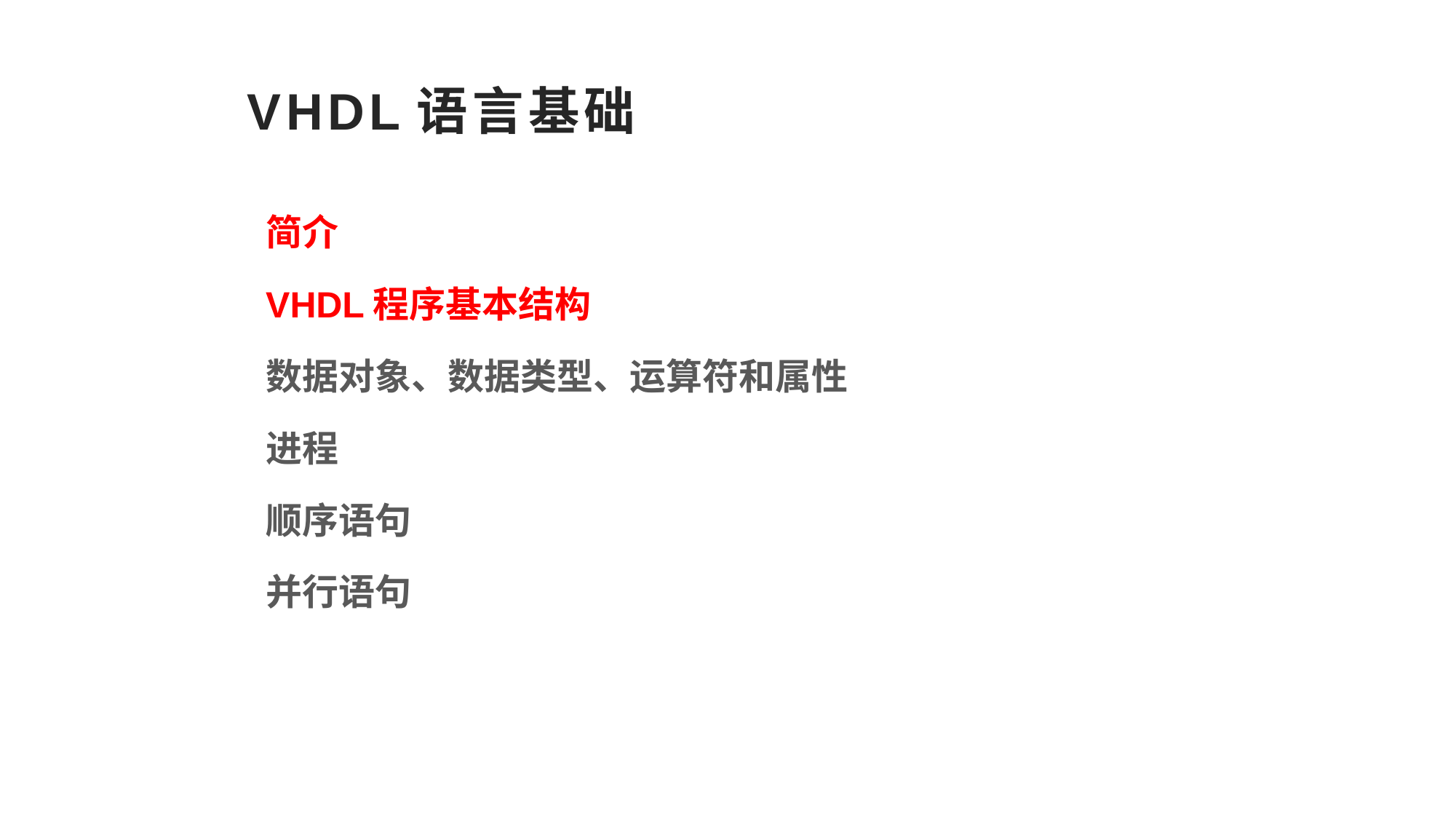

# VHDL语言基础
简介
VHDL程序基本结构
数据对象、数据类型、运算符和属性
进程
顺序语句
并行语句